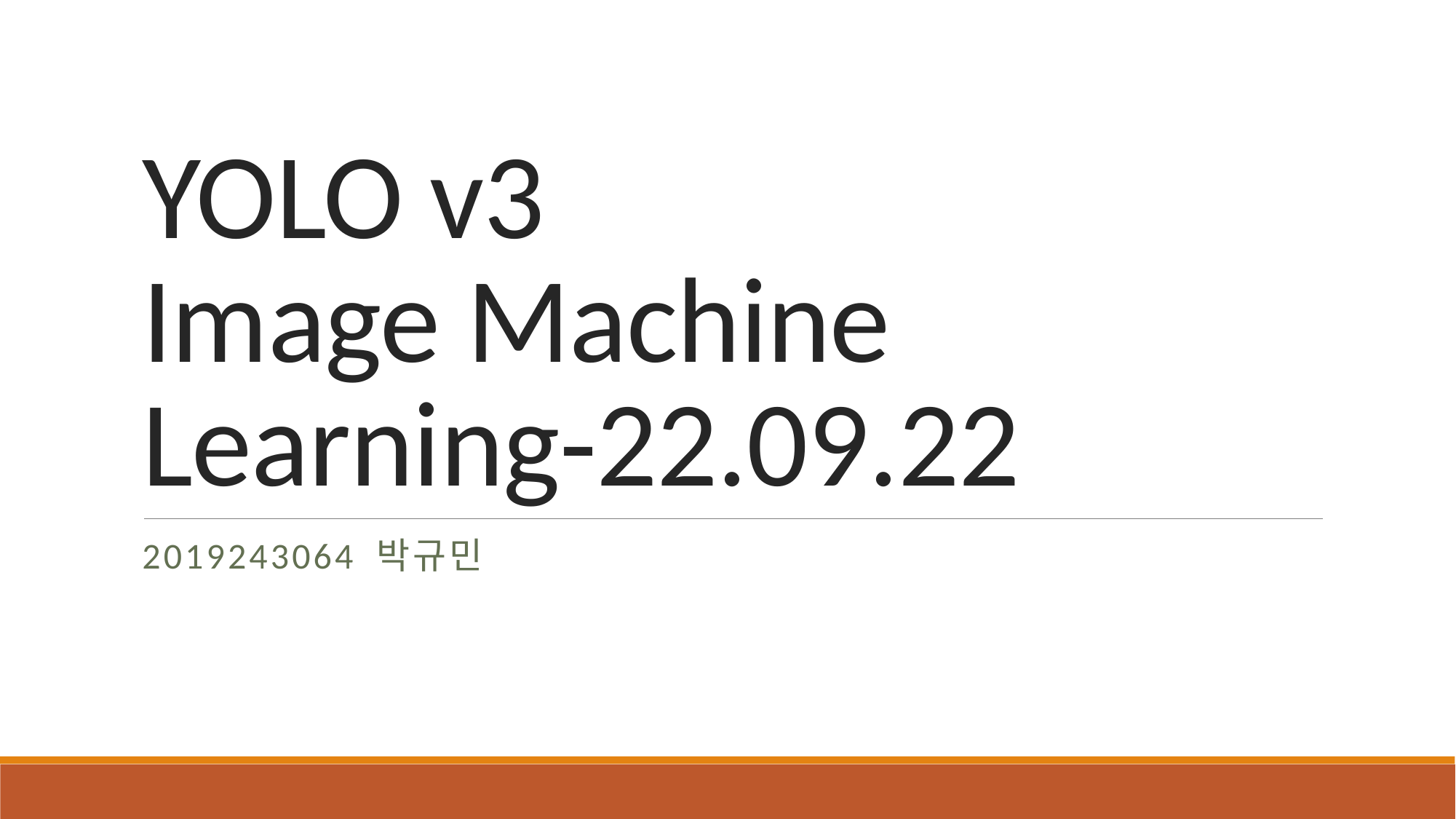

# YOLO v3 Image Machine Learning-22.09.22
2019243064 박규민